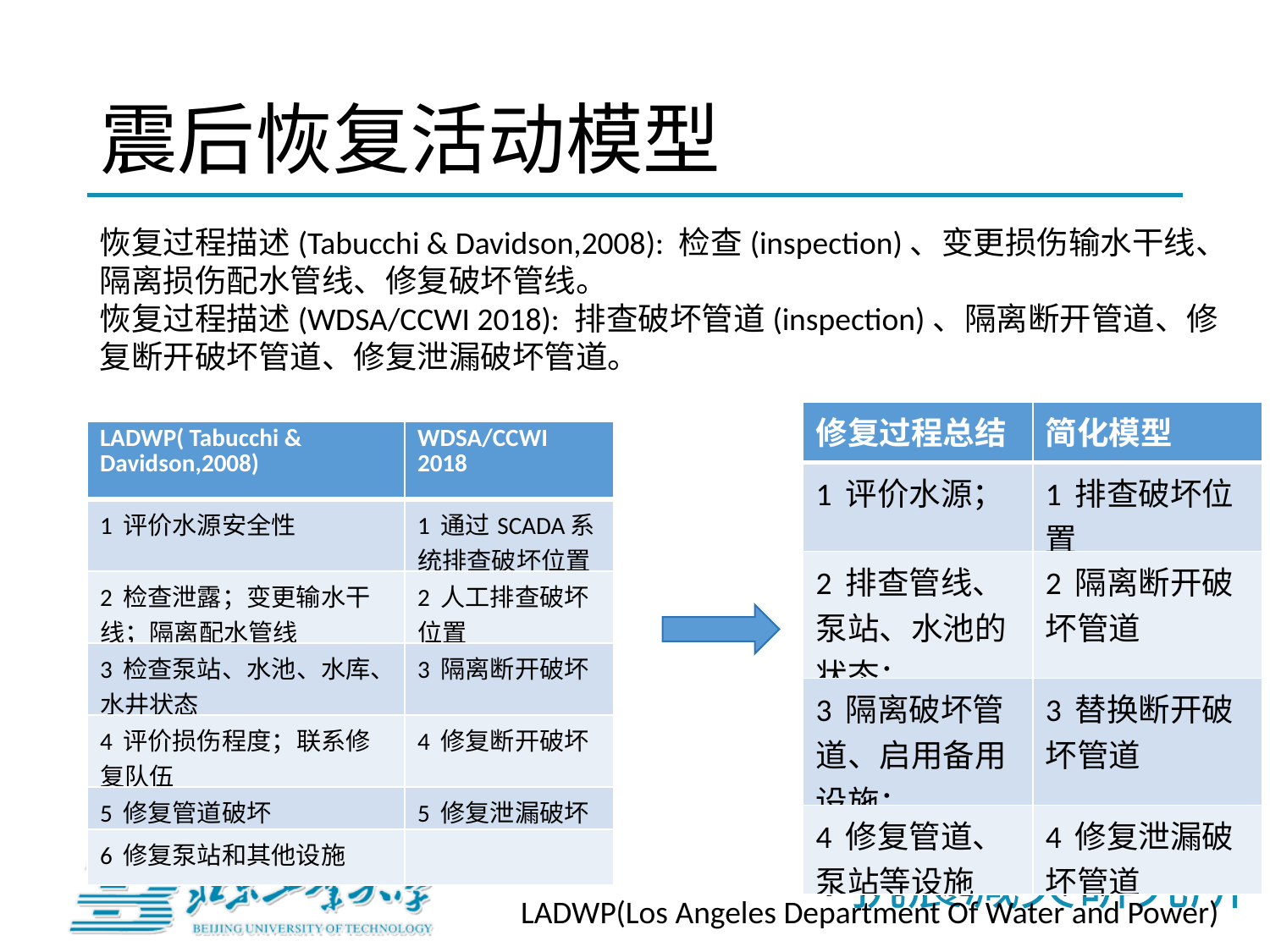

# 震后恢复活动模型
恢复过程描述(Tabucchi & Davidson,2008): 检查(inspection)、变更损伤输水干线、隔离损伤配水管线、修复破坏管线。
恢复过程描述(WDSA/CCWI 2018): 排查破坏管道(inspection)、隔离断开管道、修复断开破坏管道、修复泄漏破坏管道。
| 修复过程总结 | 简化模型 |
| --- | --- |
| 1 评价水源； | 1 排查破坏位置 |
| 2 排查管线、泵站、水池的状态； | 2 隔离断开破坏管道 |
| 3 隔离破坏管道、启用备用设施； | 3 替换断开破坏管道 |
| 4 修复管道、泵站等设施 | 4 修复泄漏破坏管道 |
| LADWP( Tabucchi & Davidson,2008) | WDSA/CCWI 2018 |
| --- | --- |
| 1 评价水源安全性 | 1 通过SCADA系统排查破坏位置 |
| 2 检查泄露；变更输水干线；隔离配水管线 | 2 人工排查破坏位置 |
| 3 检查泵站、水池、水库、水井状态 | 3 隔离断开破坏 |
| 4 评价损伤程度；联系修复队伍 | 4 修复断开破坏 |
| 5 修复管道破坏 | 5 修复泄漏破坏 |
| 6 修复泵站和其他设施 |  |

LADWP(Los Angeles Department Of Water and Power)